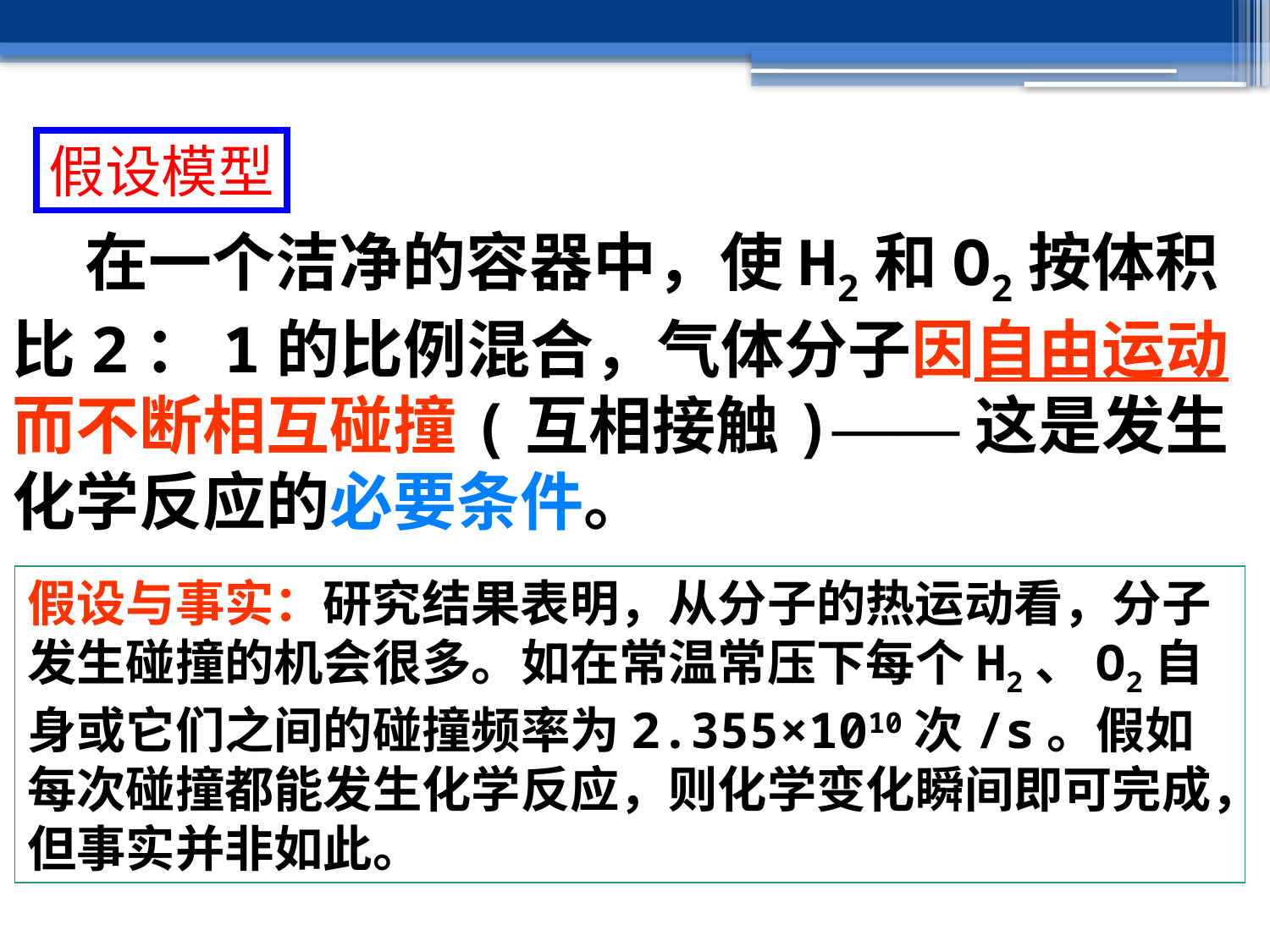

假设模型
    在一个洁净的容器中，使H2和O2按体积比2：1的比例混合，气体分子因自由运动而不断相互碰撞(互相接触)——这是发生化学反应的必要条件。
假设与事实：研究结果表明，从分子的热运动看，分子发生碰撞的机会很多。如在常温常压下每个H2、O2自身或它们之间的碰撞频率为2.355×1010次/s。假如每次碰撞都能发生化学反应，则化学变化瞬间即可完成，但事实并非如此。